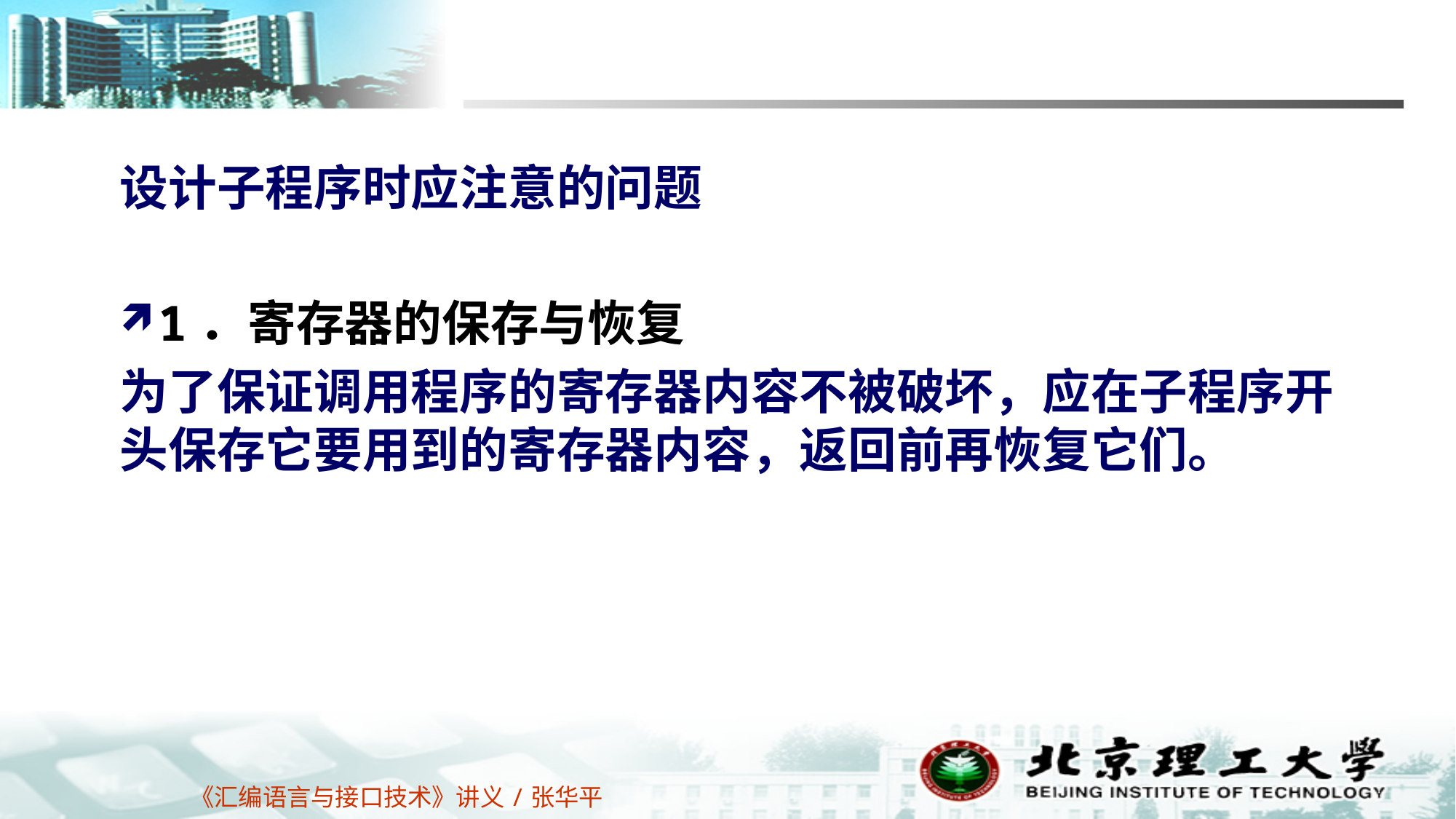

设计子程序时应注意的问题

1．寄存器的保存与恢复
为了保证调用程序的寄存器内容不被破坏，应在子程序开头保存它要用到的寄存器内容，返回前再恢复它们。